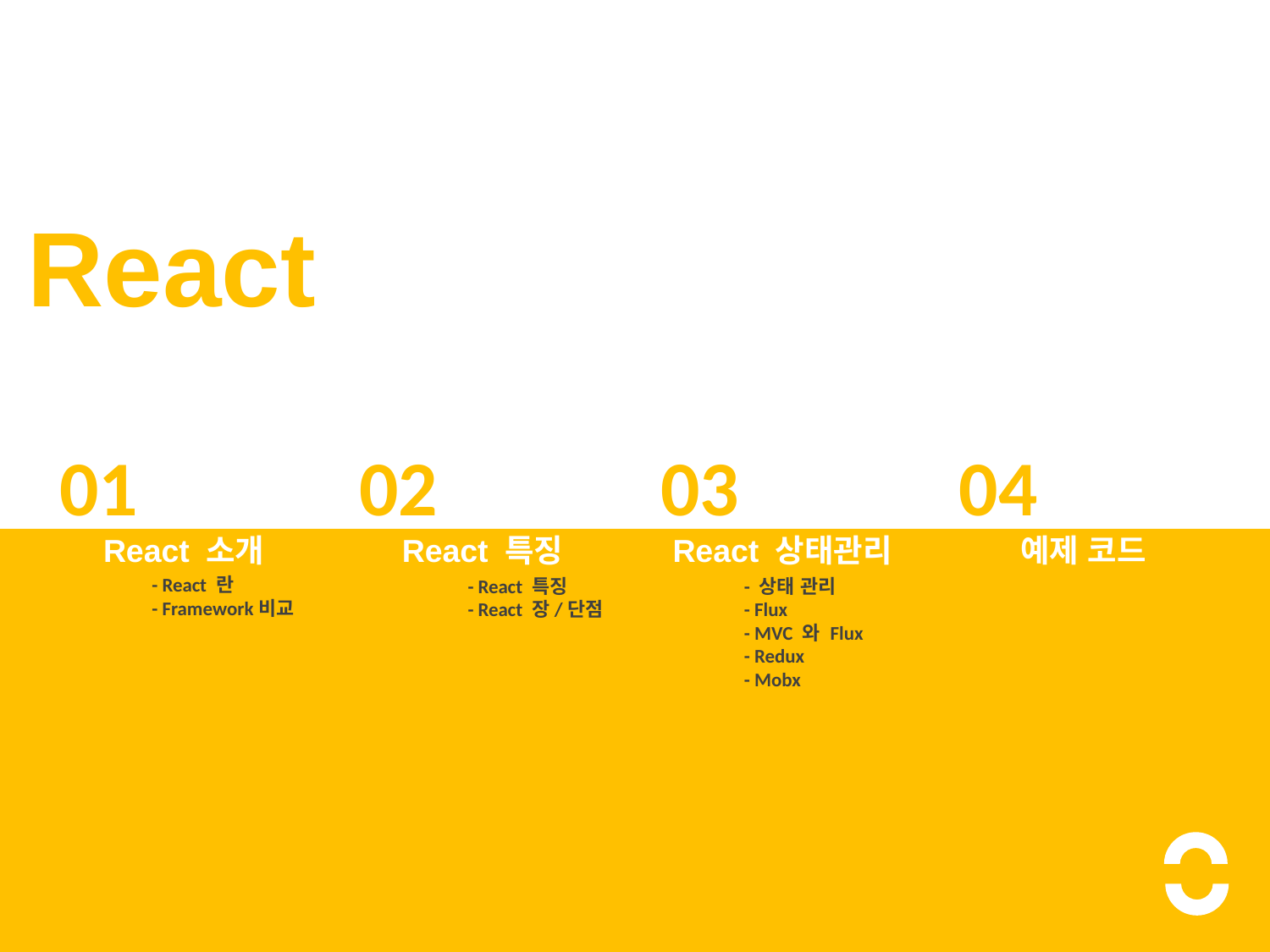

React
01
02
04
03
React 소개
React 특징
React 상태관리
예제 코드

- React 란
- Framework비교
- React 특징
- React 장/단점
- 상태 관리
- Flux
- MVC 와 Flux
- Redux
- Mobx